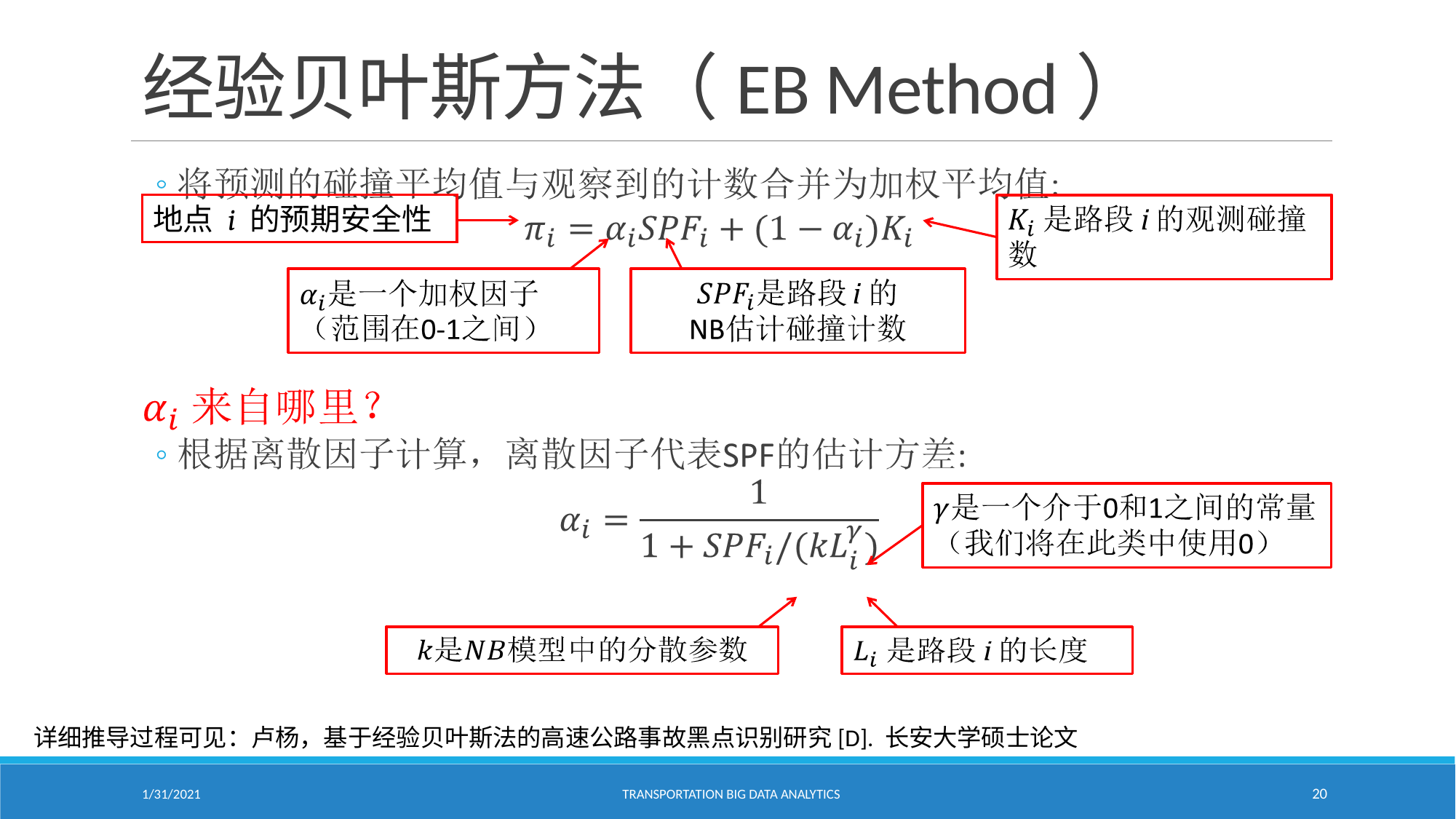

# 经验贝叶斯方法（EB Method）

地点 i 的预期安全性

详细推导过程可见：卢杨，基于经验贝叶斯法的高速公路事故黑点识别研究[D]. 长安大学硕士论文
1/31/2021
Transportation Big Data Analytics
20